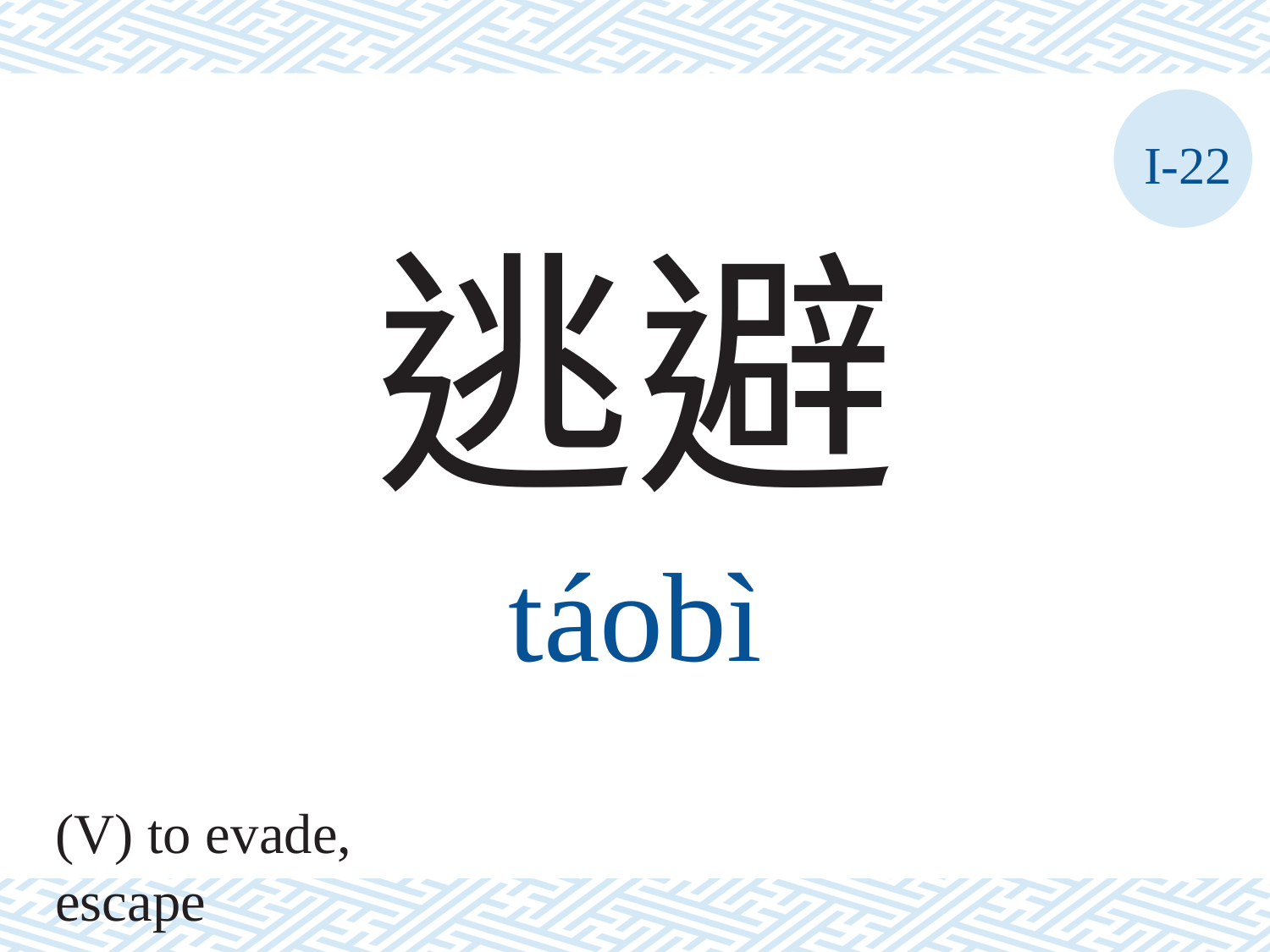

I-22
逃避
táobì
(V) to evade, escape